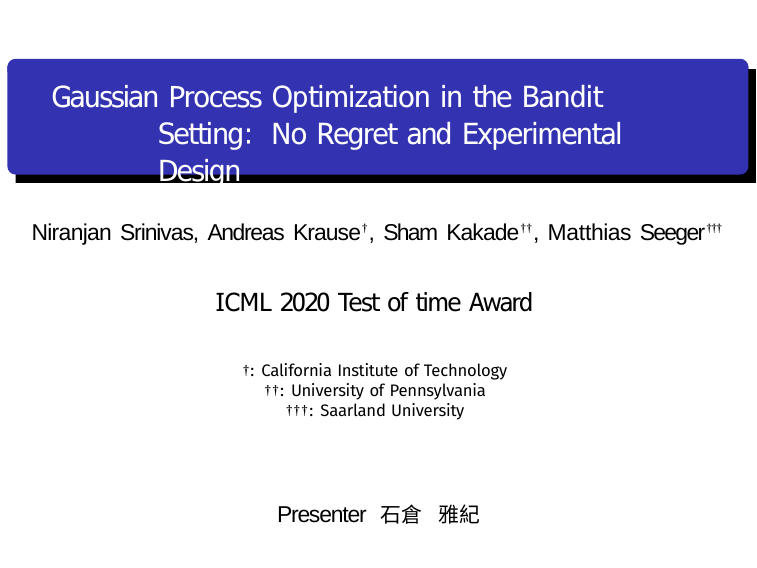

# Gaussian Process Optimization in the Bandit Setting:  No Regret and Experimental Design
Niranjan Srinivas, Andreas Krause†, Sham Kakade††, Matthias Seeger†††

ICML 2020 Test of time Award

†: California Institute of Technology
††: University of Pennsylvania
†††: Saarland University
Presenter 石倉	雅紀